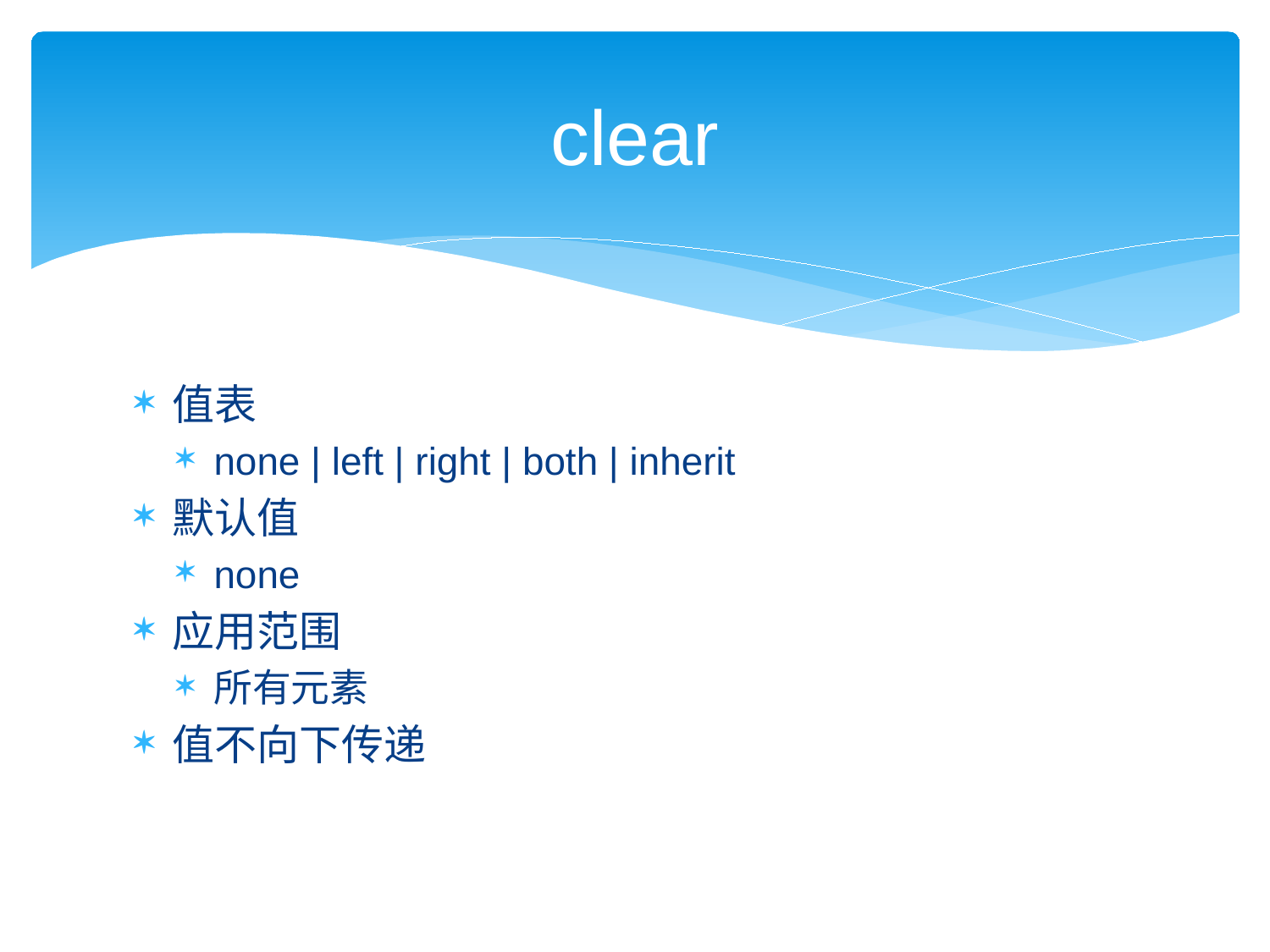

# clear
值表
none | left | right | both | inherit
默认值
none
应用范围
所有元素
值不向下传递